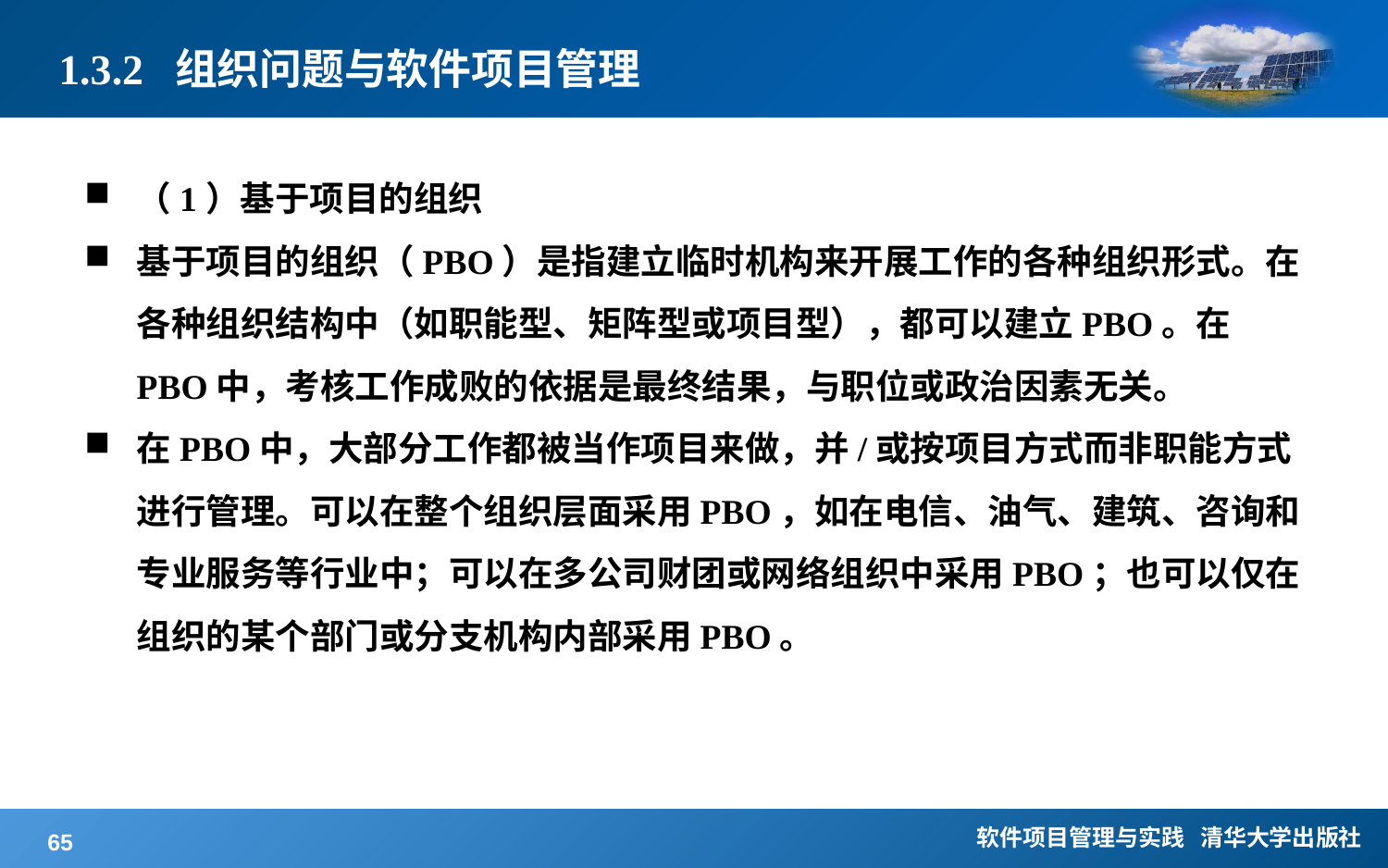

# 1.3.2  组织问题与软件项目管理
（1）基于项目的组织
基于项目的组织（PBO）是指建立临时机构来开展工作的各种组织形式。在各种组织结构中（如职能型、矩阵型或项目型），都可以建立PBO。在PBO中，考核工作成败的依据是最终结果，与职位或政治因素无关。
在PBO中，大部分工作都被当作项目来做，并/或按项目方式而非职能方式进行管理。可以在整个组织层面采用PBO，如在电信、油气、建筑、咨询和专业服务等行业中；可以在多公司财团或网络组织中采用PBO；也可以仅在组织的某个部门或分支机构内部采用PBO。